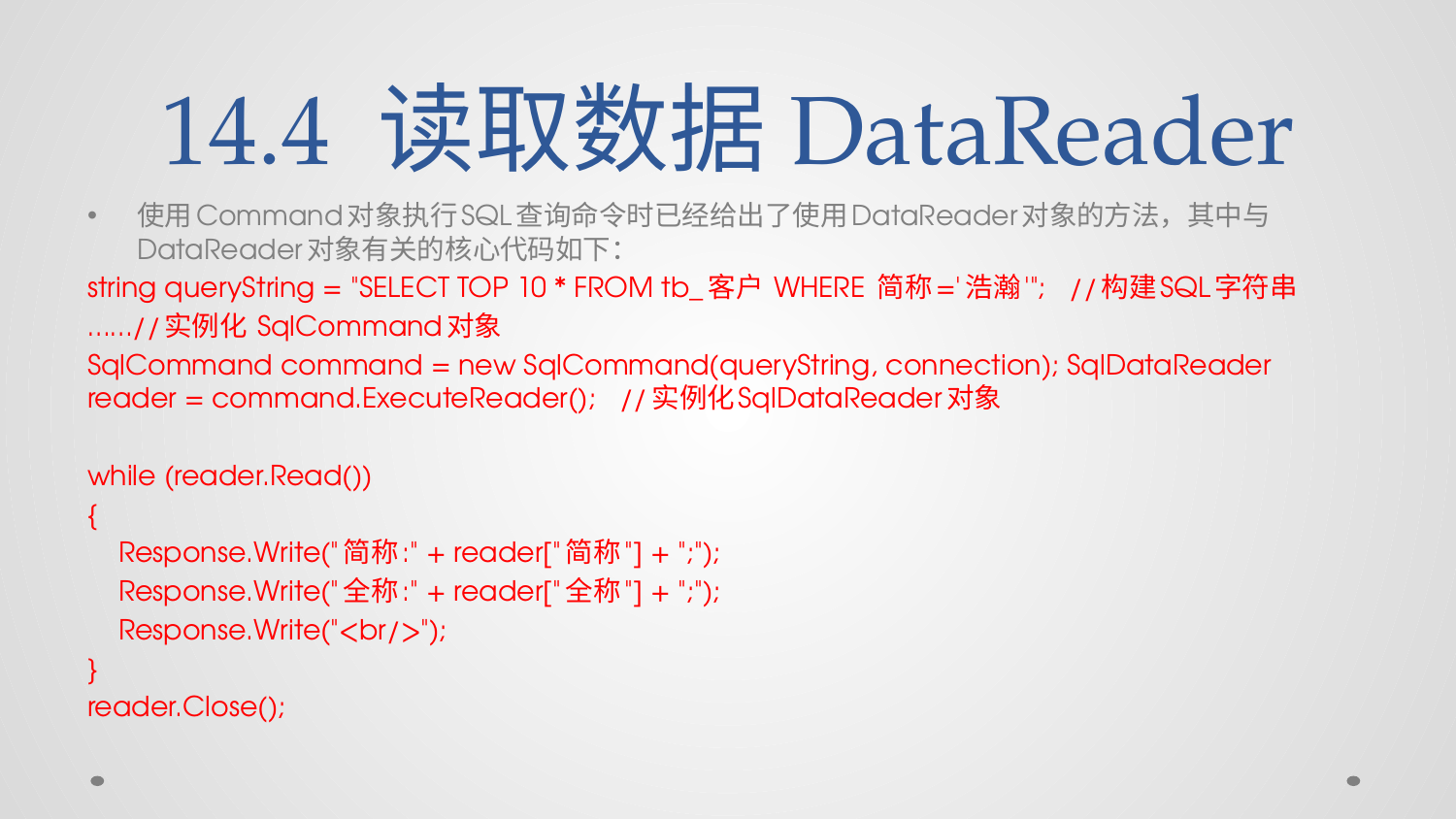

# 14.4 读取数据DataReader
使用Command对象执行SQL查询命令时已经给出了使用DataReader对象的方法，其中与DataReader对象有关的核心代码如下：
string queryString = "SELECT TOP 10 * FROM tb_客户 WHERE 简称='浩瀚'";   //构建SQL字符串
……//实例化 SqlCommand对象
SqlCommand command = new SqlCommand(queryString, connection); SqlDataReader reader = command.ExecuteReader();   //实例化SqlDataReader对象

while (reader.Read())
{
    Response.Write("简称:" + reader["简称"] + ";");
    Response.Write("全称:" + reader["全称"] + ";");
    Response.Write("<br/>");
}
reader.Close();